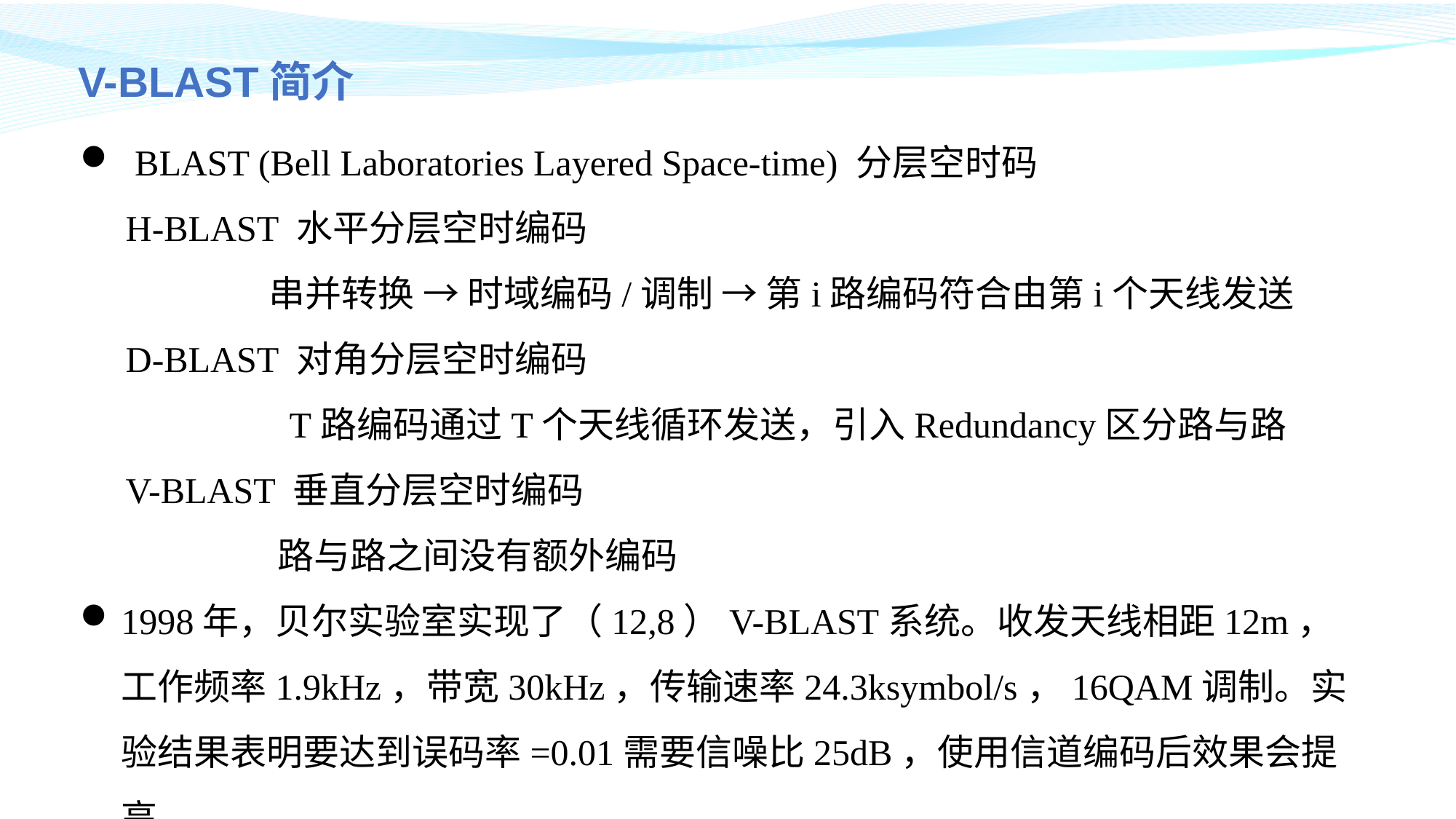

V-BLAST简介
  BLAST (Bell Laboratories Layered Space-time) 分层空时码
     H-BLAST 水平分层空时编码
                      串并转换 → 时域编码/调制 → 第i路编码符合由第i个天线发送
     D-BLAST 对角分层空时编码
                       T路编码通过T个天线循环发送，引入Redundancy区分路与路
     V-BLAST 垂直分层空时编码
                       路与路之间没有额外编码
1998年，贝尔实验室实现了（12,8）V-BLAST系统。收发天线相距12m，工作频率1.9kHz，带宽30kHz，传输速率24.3ksymbol/s，16QAM调制。实验结果表明要达到误码率=0.01需要信噪比25dB，使用信道编码后效果会提高。